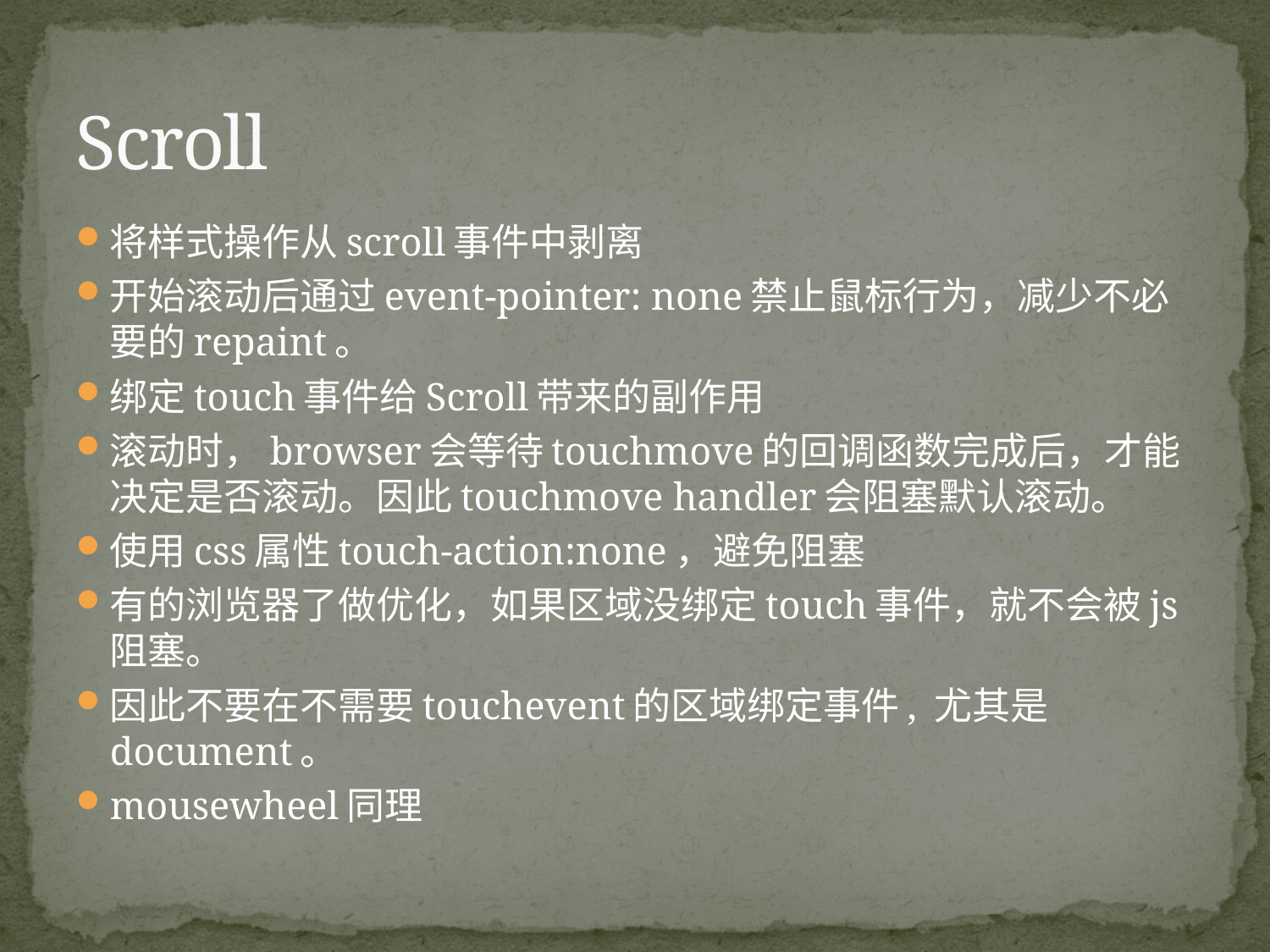

# Scroll
将样式操作从scroll事件中剥离
开始滚动后通过event-pointer: none禁止鼠标行为，减少不必要的repaint。
绑定touch事件给Scroll带来的副作用
滚动时，browser会等待touchmove的回调函数完成后，才能决定是否滚动。因此touchmove handler会阻塞默认滚动。
使用css属性touch-action:none，避免阻塞
有的浏览器了做优化，如果区域没绑定touch事件，就不会被js阻塞。
因此不要在不需要touchevent的区域绑定事件, 尤其是document。
mousewheel同理